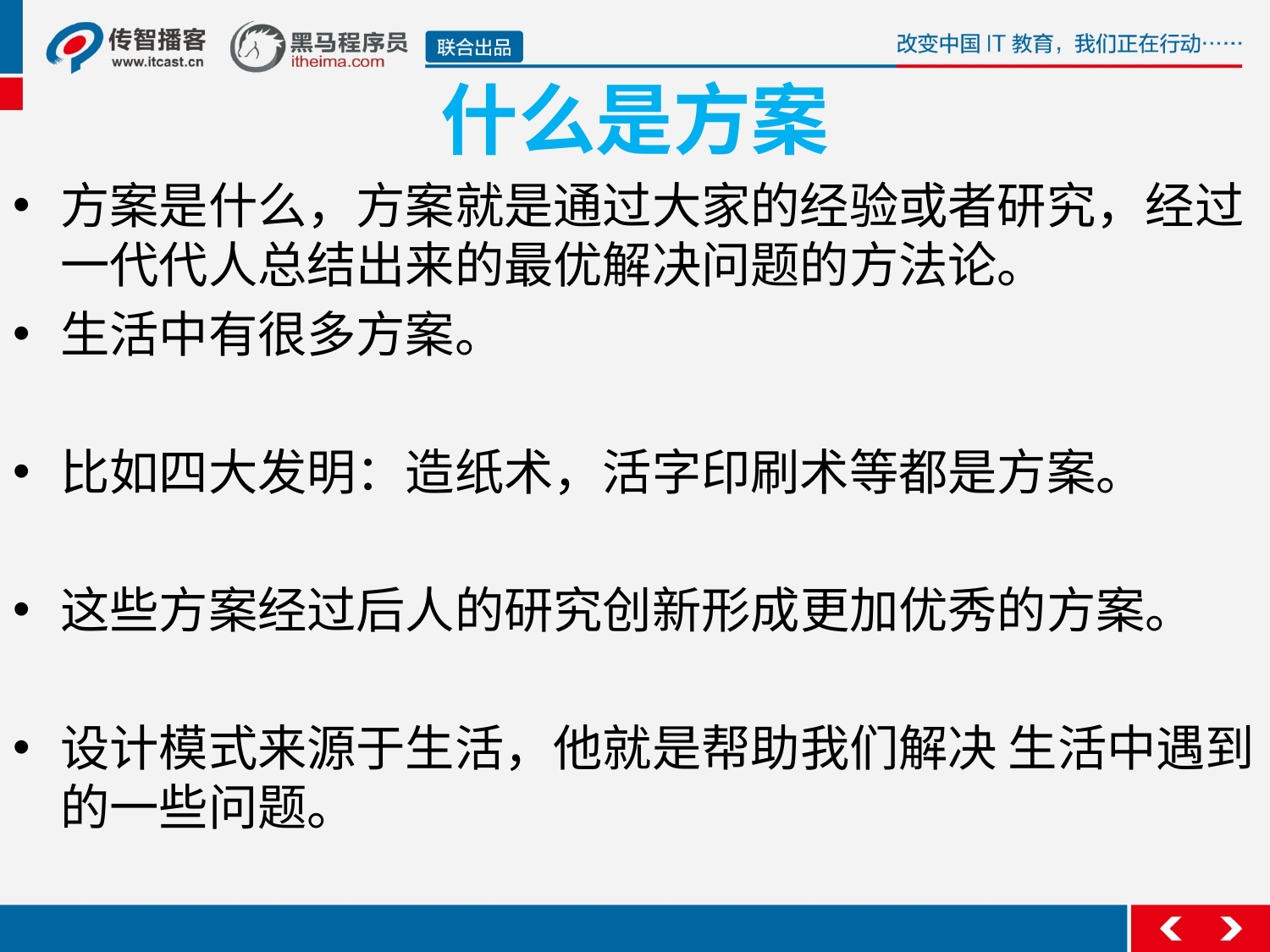

# 什么是方案
方案是什么，方案就是通过大家的经验或者研究，经过一代代人总结出来的最优解决问题的方法论。
生活中有很多方案。

比如四大发明：造纸术，活字印刷术等都是方案。

这些方案经过后人的研究创新形成更加优秀的方案。

设计模式来源于生活，他就是帮助我们解决 生活中遇到的一些问题。